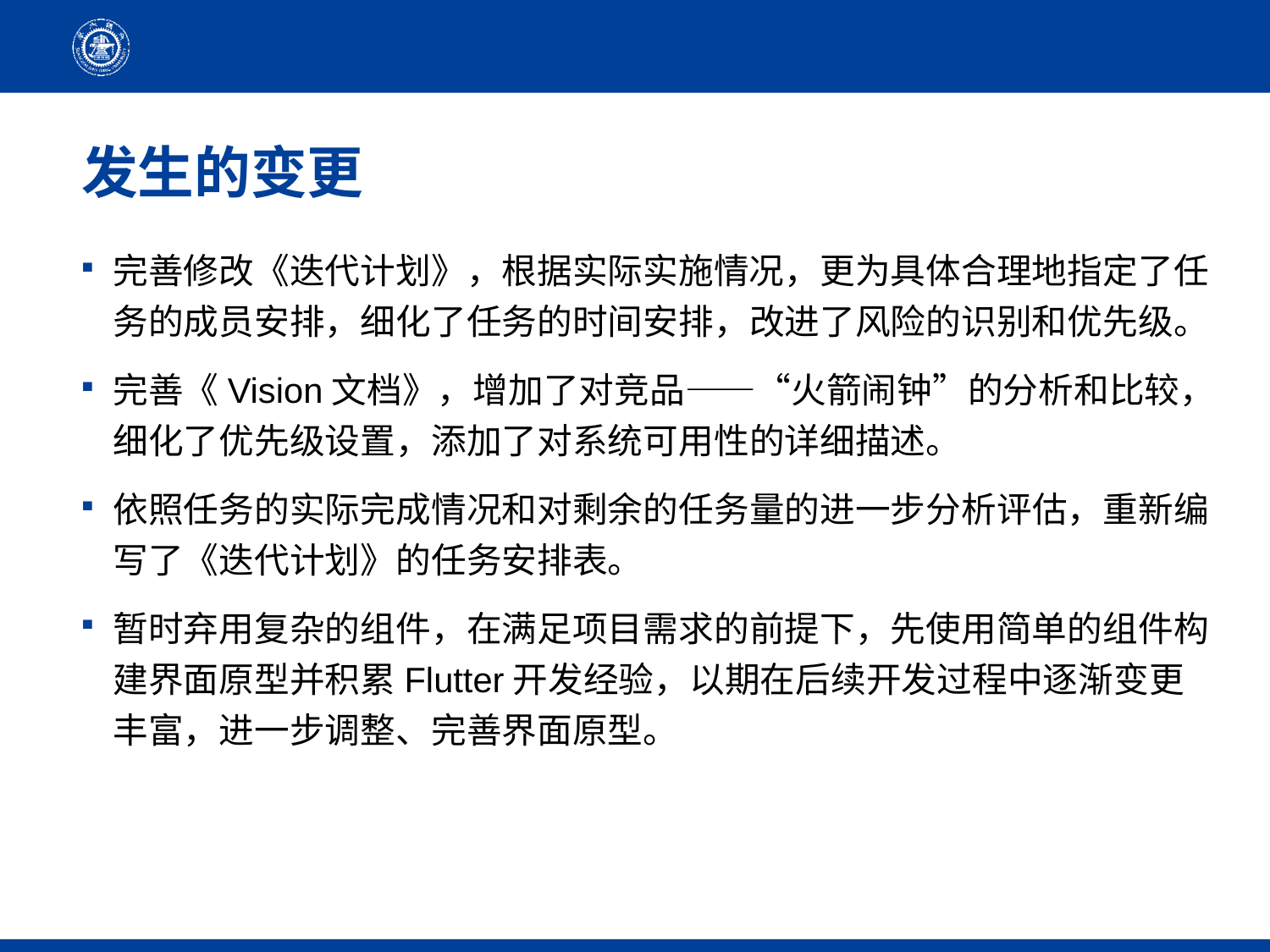

# 发生的变更
完善修改《迭代计划》，根据实际实施情况，更为具体合理地指定了任务的成员安排，细化了任务的时间安排，改进了风险的识别和优先级。
完善《Vision文档》，增加了对竞品——“火箭闹钟”的分析和比较，细化了优先级设置，添加了对系统可用性的详细描述。
依照任务的实际完成情况和对剩余的任务量的进一步分析评估，重新编写了《迭代计划》的任务安排表。
暂时弃用复杂的组件，在满足项目需求的前提下，先使用简单的组件构建界面原型并积累Flutter开发经验，以期在后续开发过程中逐渐变更丰富，进一步调整、完善界面原型。